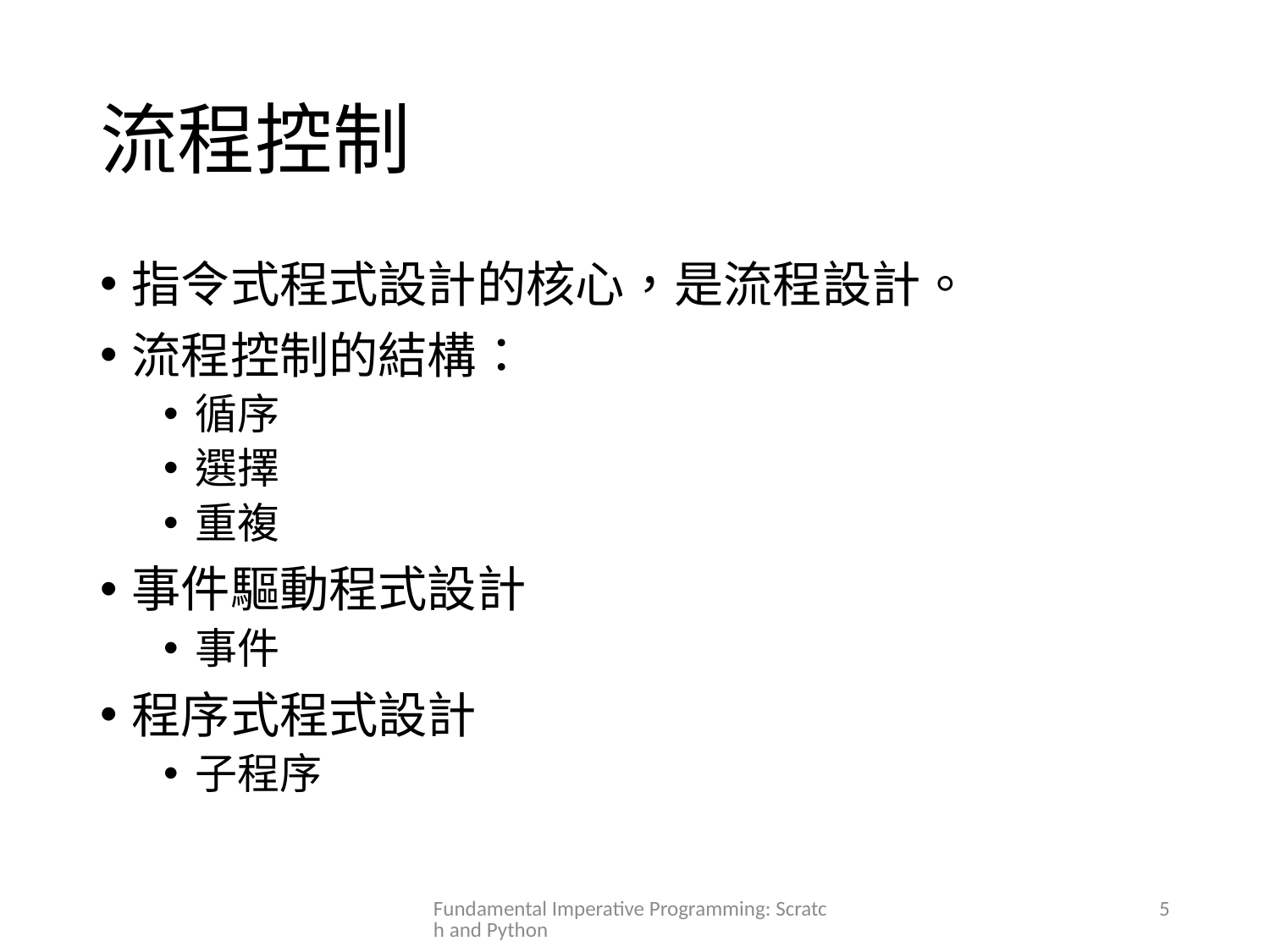

# 流程控制
指令式程式設計的核心，是流程設計。
流程控制的結構：
循序
選擇
重複
事件驅動程式設計
事件
程序式程式設計
子程序
Fundamental Imperative Programming: Scratch and Python
5